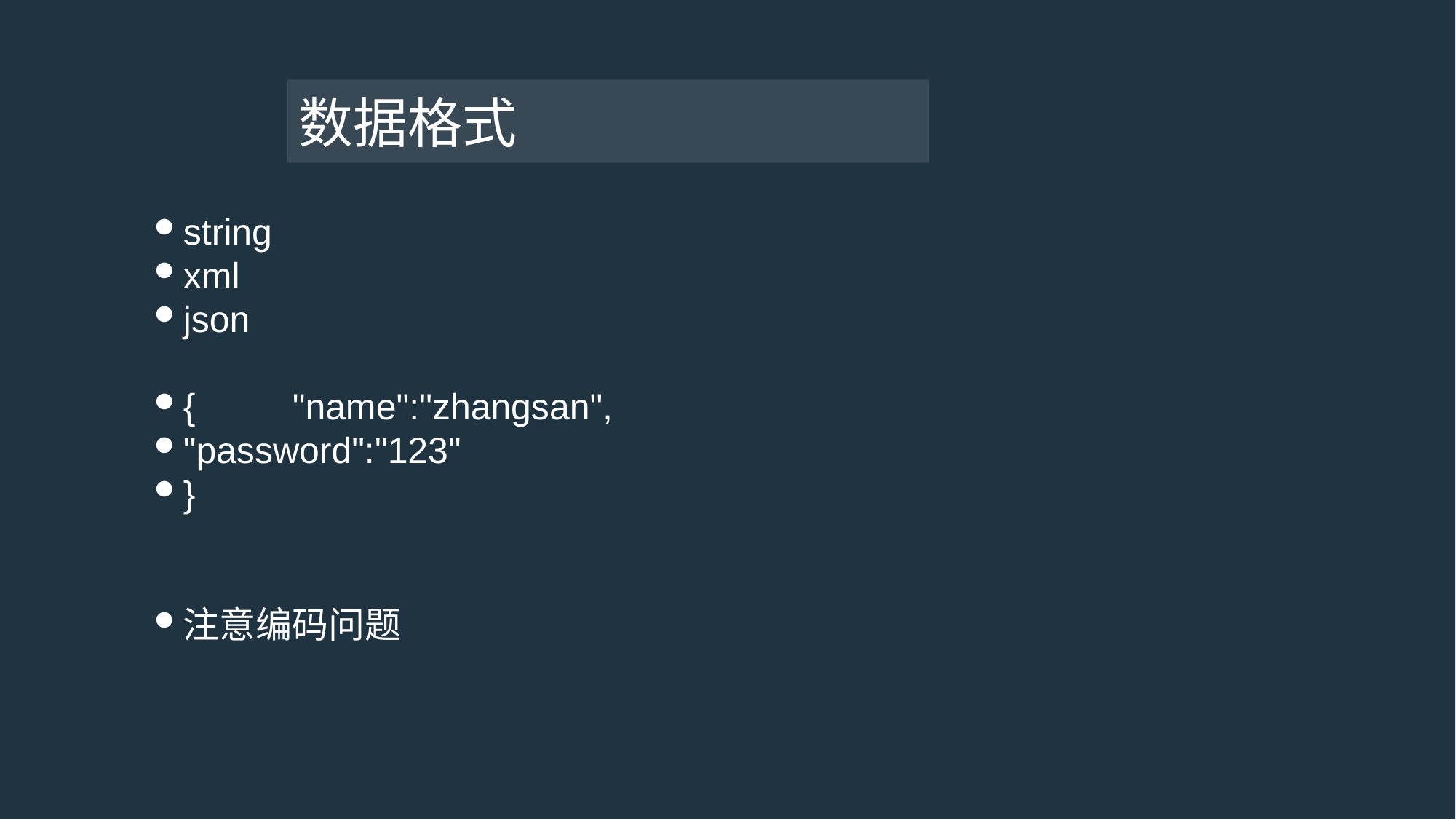

# 数据格式
string
xml
json

{	"name":"zhangsan",
"password":"123"
}

注意编码问题